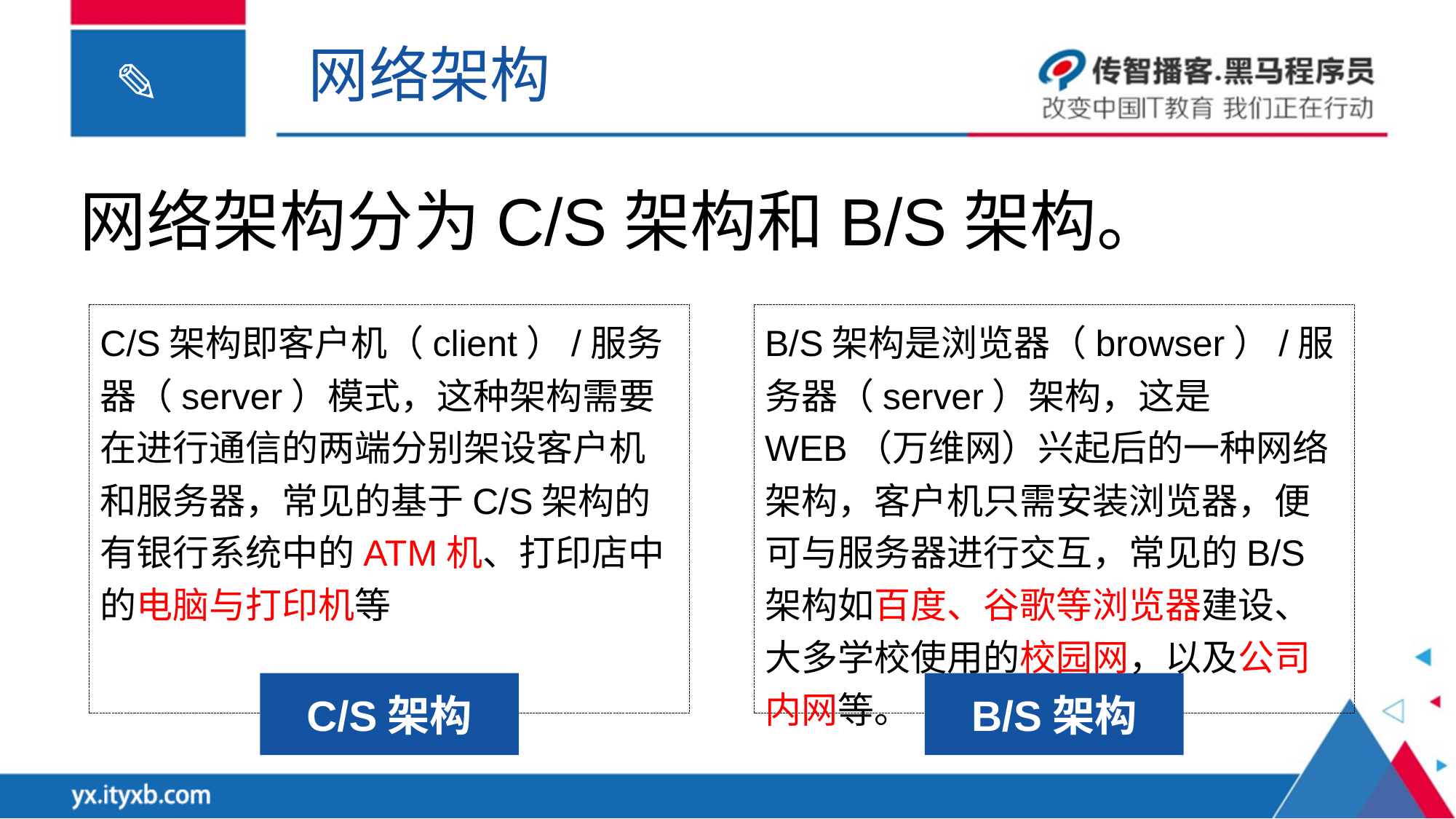

网络架构
网络架构分为C/S架构和B/S架构。

C/S架构即客户机（client）/服务器（server）模式，这种架构需要在进行通信的两端分别架设客户机和服务器，常见的基于C/S架构的有银行系统中的ATM机、打印店中的电脑与打印机等
B/S架构是浏览器（browser）/服务器（server）架构，这是WEB（万维网）兴起后的一种网络架构，客户机只需安装浏览器，便可与服务器进行交互，常见的B/S架构如百度、谷歌等浏览器建设、大多学校使用的校园网，以及公司内网等。
C/S架构
B/S架构